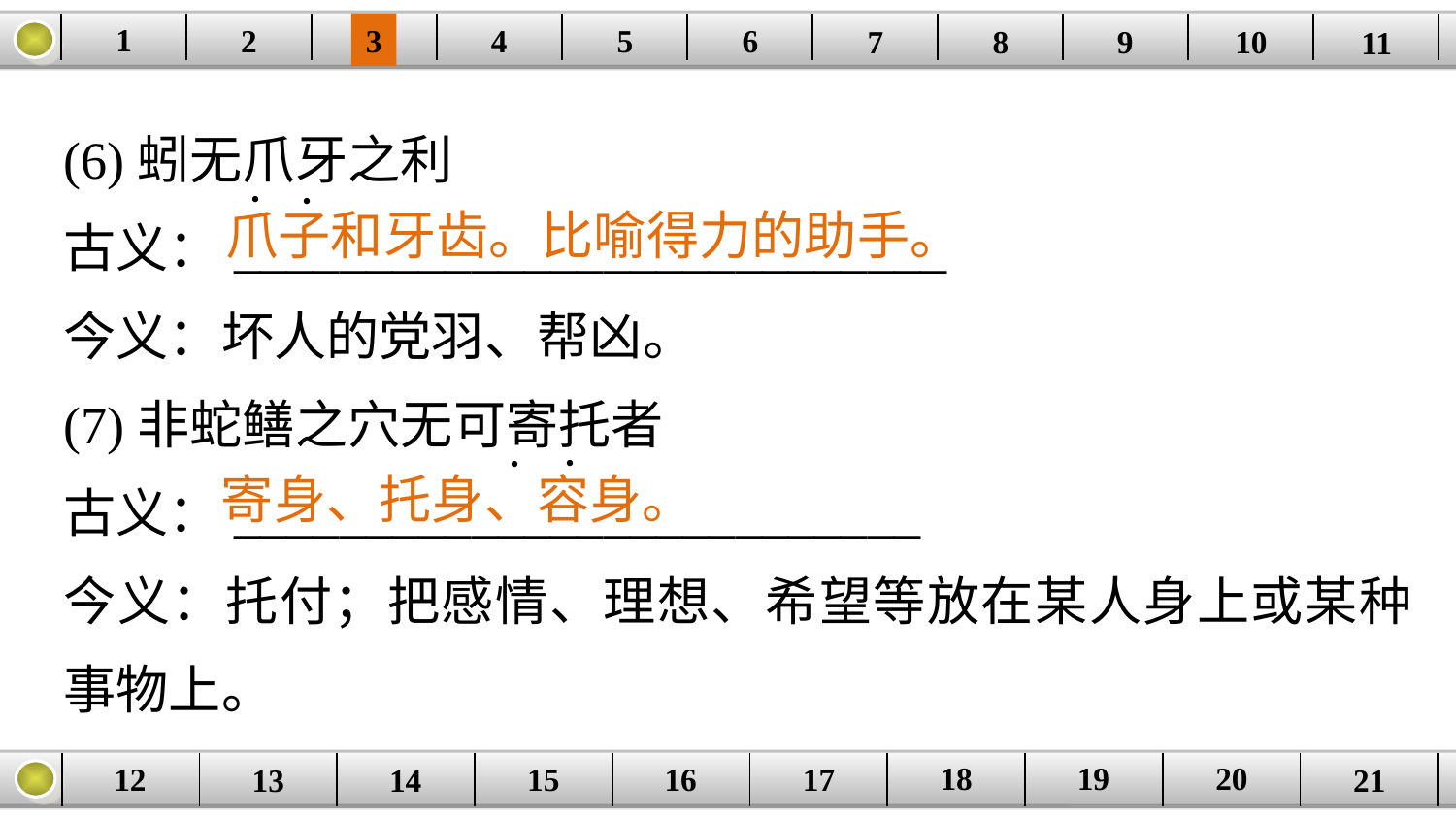

1
2
3
4
|  |  |  |  |  |  |  |  |  |  |  |
| --- | --- | --- | --- | --- | --- | --- | --- | --- | --- | --- |
5
6
7
8
9
10
11

(6)蚓无爪牙之利
古义：___________________________
今义：坏人的党羽、帮凶。
(7)非蛇鳝之穴无可寄托者
古义：__________________________
今义：托付；把感情、理想、希望等放在某人身上或某种事物上。
·
·
爪子和牙齿。比喻得力的助手。
·
·
寄身、托身、容身。
20
19

18
17
16
12
15
14
|  |  |  |  |  |  |  |  |  |  |
| --- | --- | --- | --- | --- | --- | --- | --- | --- | --- |
13
21